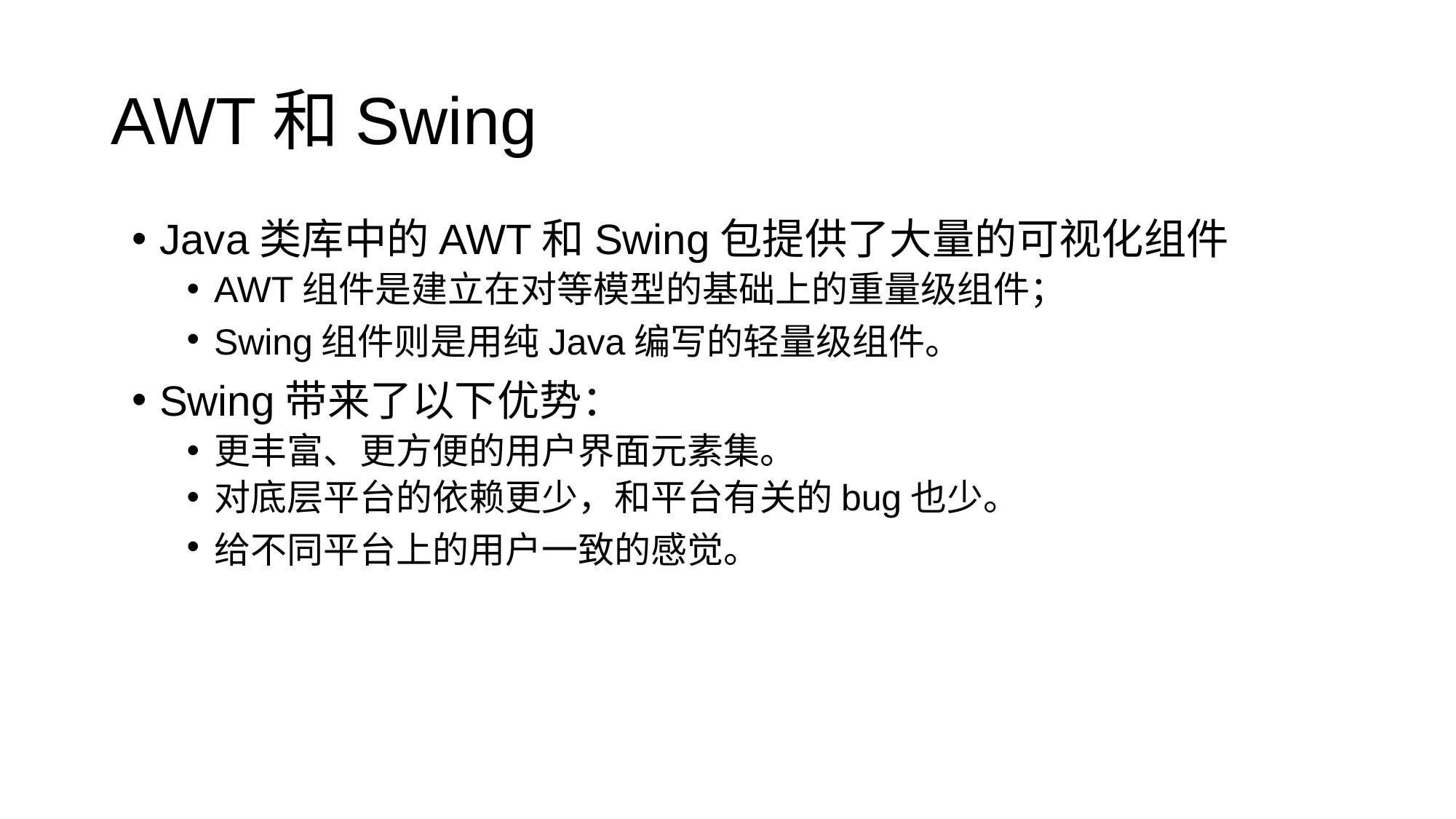

# AWT和Swing
Java类库中的AWT和Swing包提供了大量的可视化组件
AWT组件是建立在对等模型的基础上的重量级组件；
Swing组件则是用纯Java编写的轻量级组件。
Swing带来了以下优势：
更丰富、更方便的用户界面元素集。
对底层平台的依赖更少，和平台有关的bug也少。
给不同平台上的用户一致的感觉。